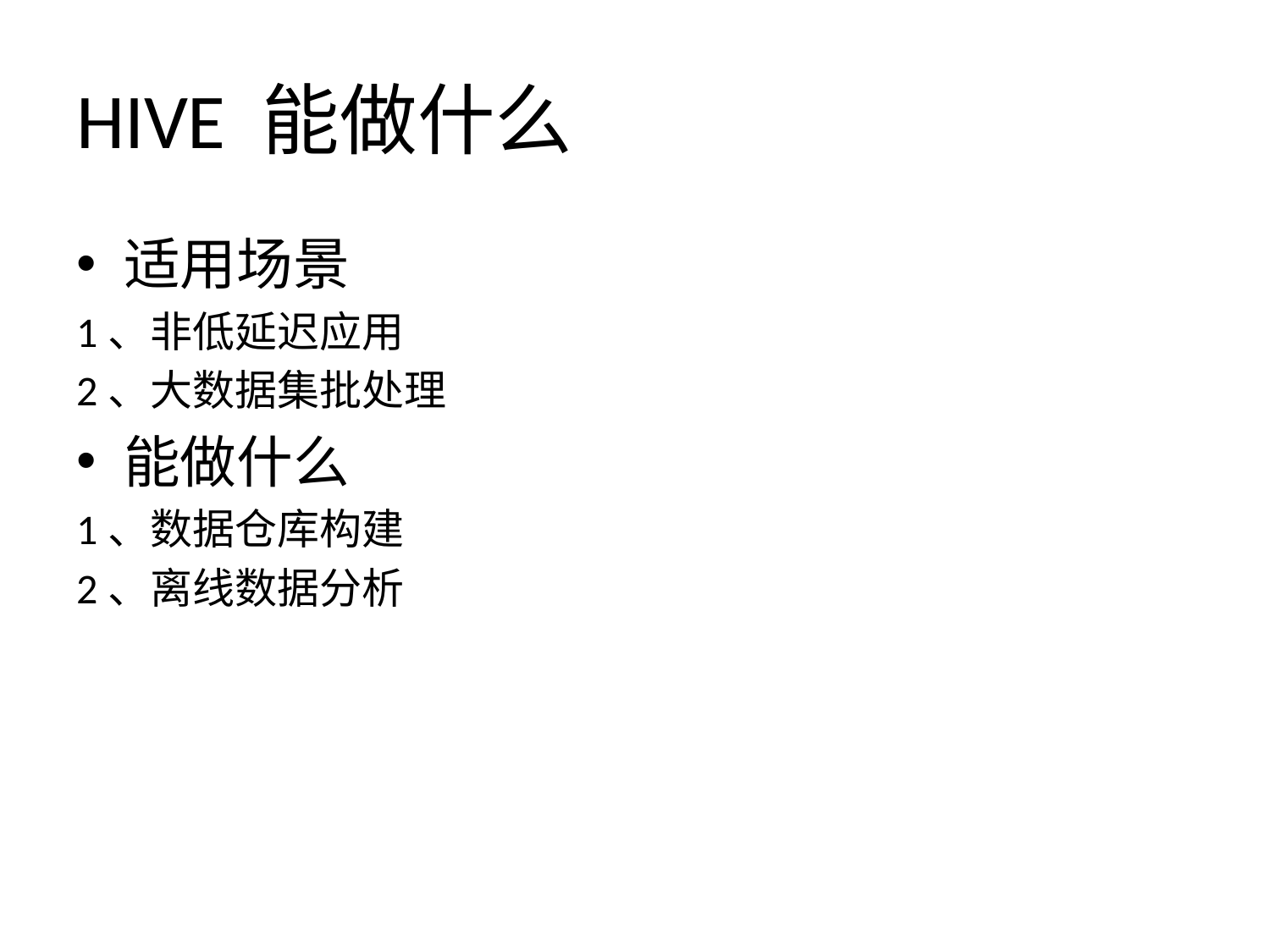

# HIVE 能做什么
适用场景
1、非低延迟应用
2、大数据集批处理
能做什么
1、数据仓库构建
2、离线数据分析